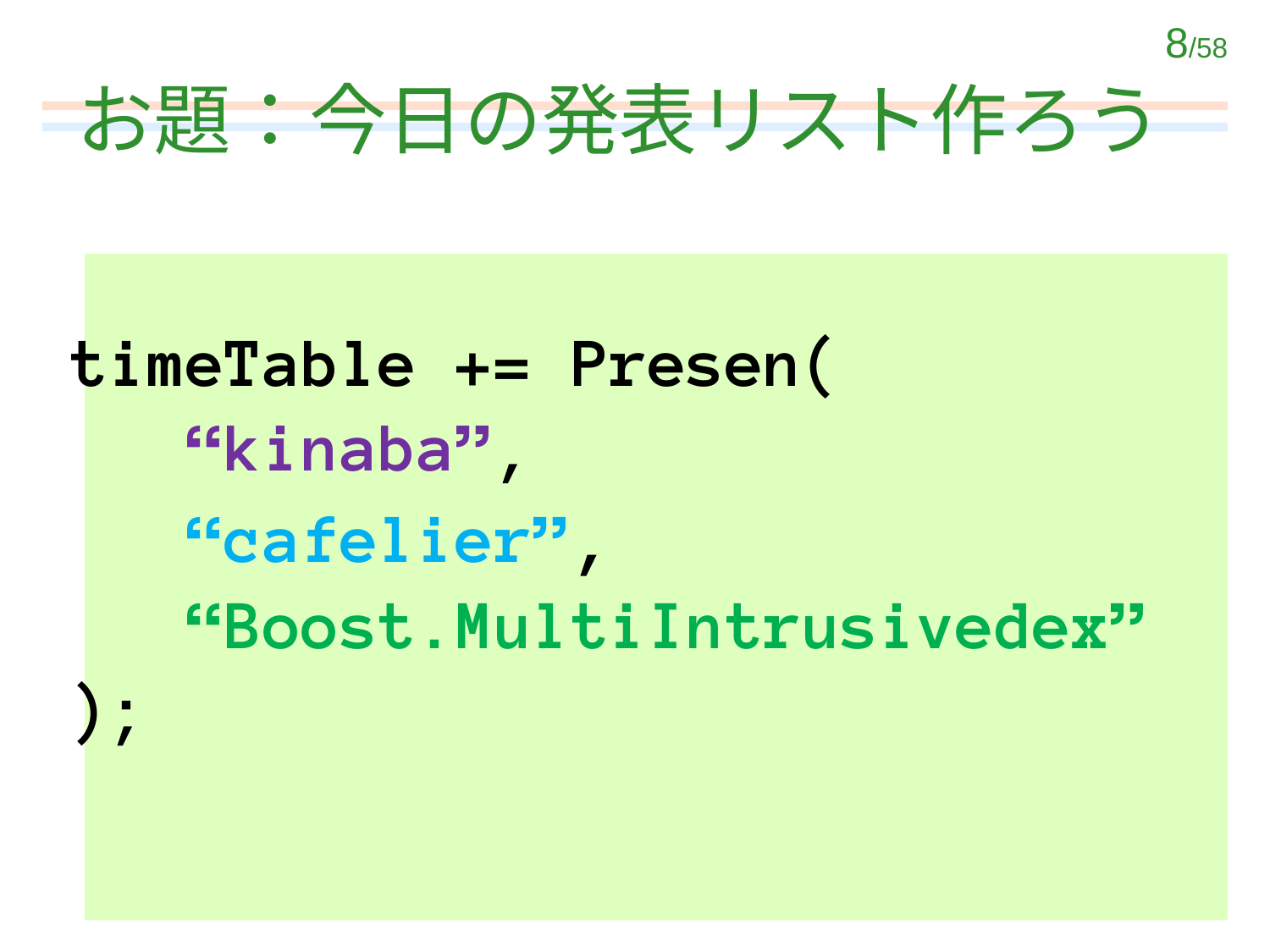

# お題：今日の発表リスト作ろう

timeTable += Presen(
   “kinaba”,
   “cafelier”,
   “Boost.MultiIntrusivedex”
);